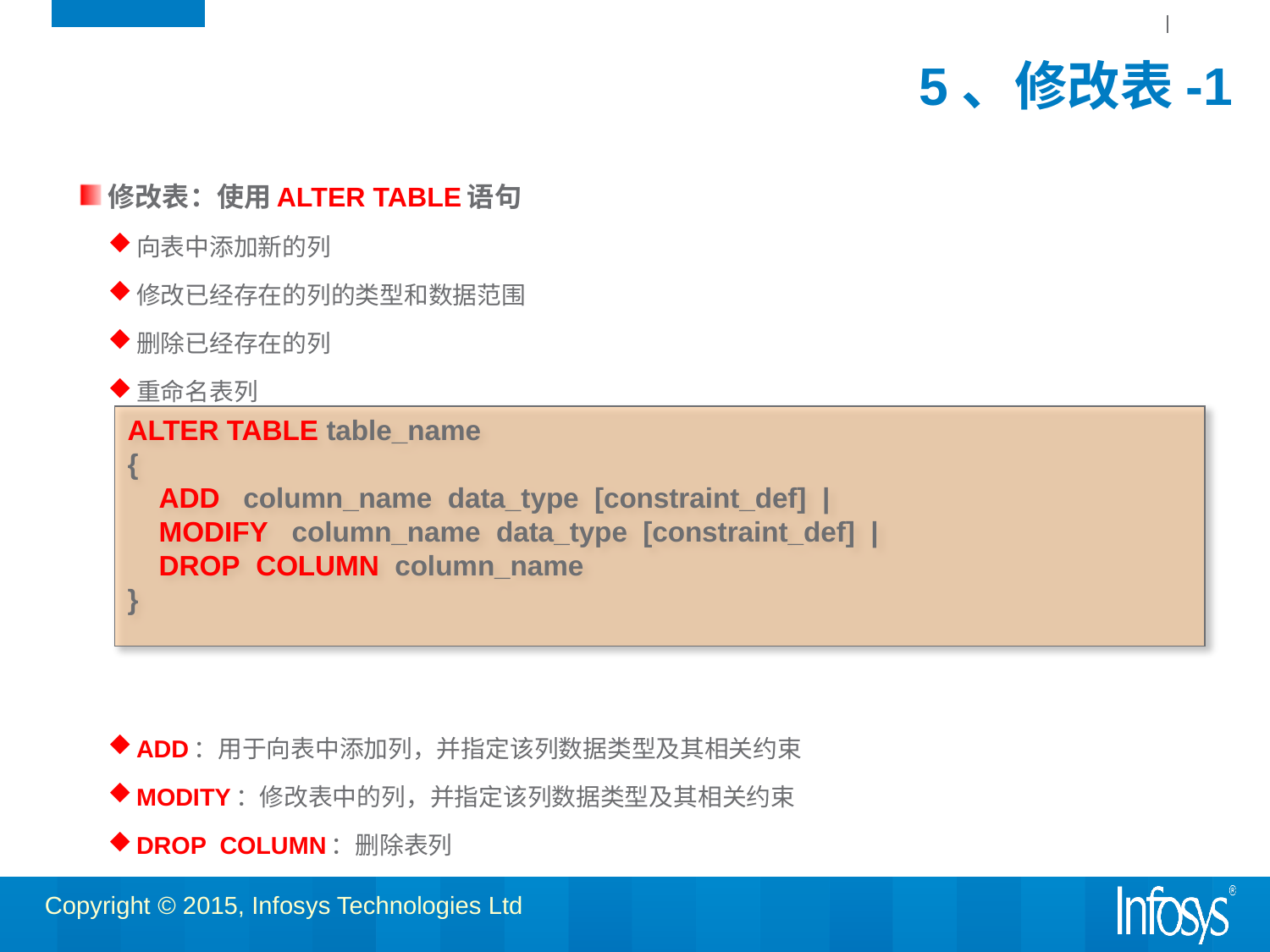

# 5、修改表-1
修改表：使用ALTER TABLE语句
向表中添加新的列
修改已经存在的列的类型和数据范围
删除已经存在的列
重命名表列

ADD：用于向表中添加列，并指定该列数据类型及其相关约束
MODITY：修改表中的列，并指定该列数据类型及其相关约束
DROP  COLUMN：删除表列

ALTER TABLE table_name
{
    ADD   column_name  data_type  [constraint_def]  |
    MODIFY   column_name  data_type  [constraint_def]  |
    DROP  COLUMN  column_name
}